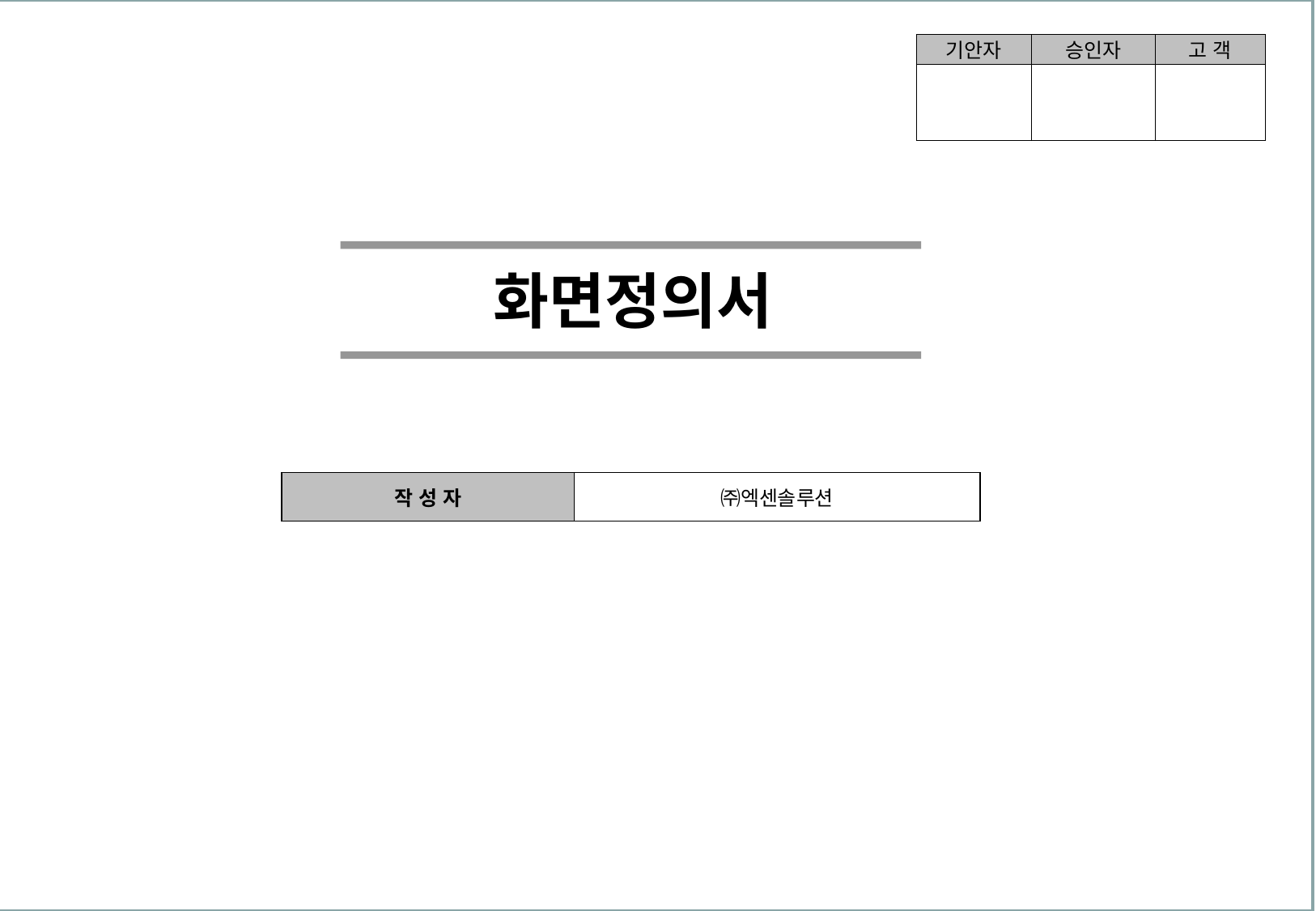

| 기안자 | 승인자 | 고 객 |
| --- | --- | --- |
|  |  |  |

화면정의서

| 작 성 자 | ㈜엑센솔루션 |
| --- | --- |